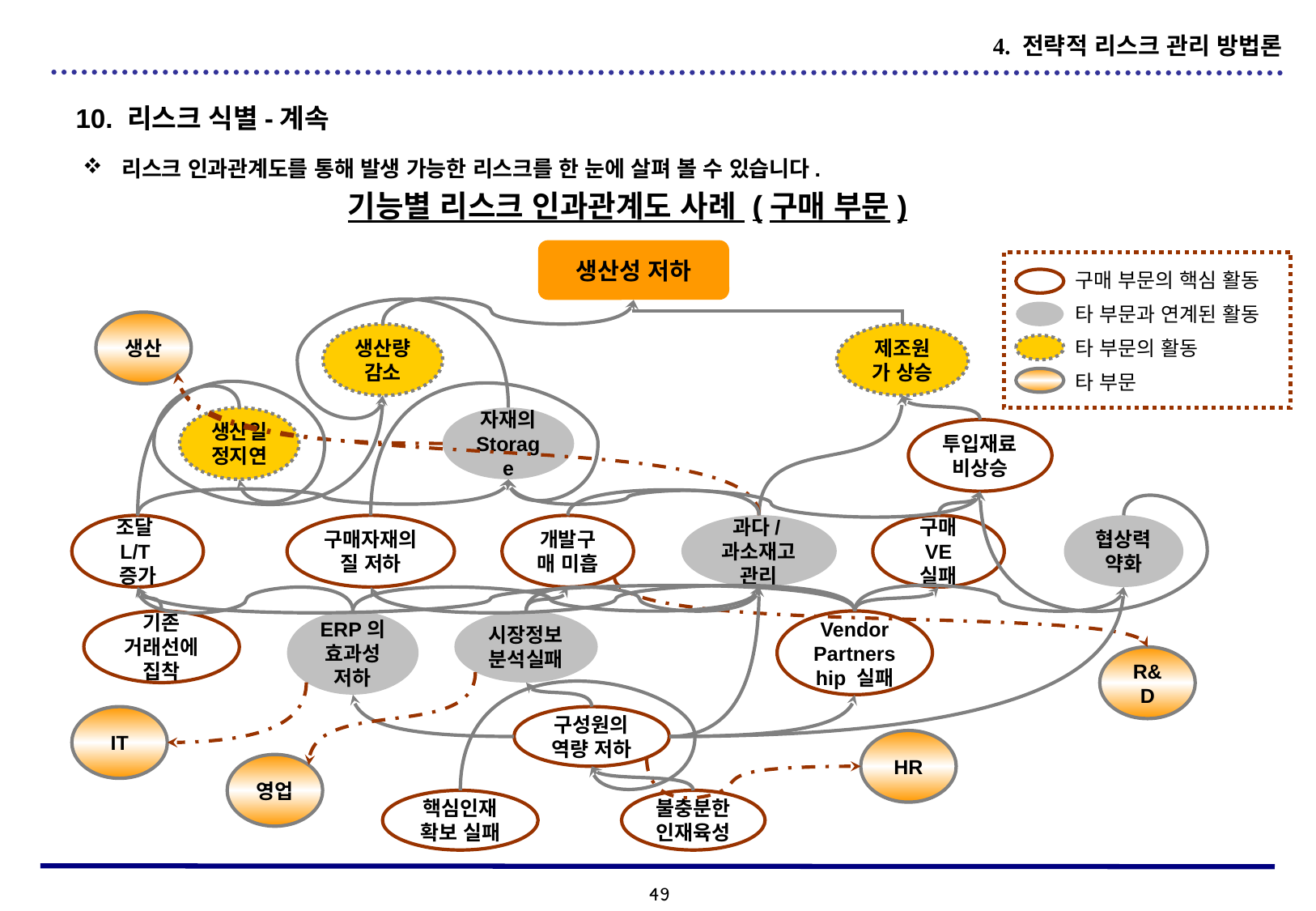

4. 전략적 리스크 관리 방법론
10. 리스크 식별-계속
 리스크 인과관계도를 통해 발생 가능한 리스크를 한 눈에 살펴 볼 수 있습니다.
기능별 리스크 인과관계도 사례 (구매 부문)
생산성 저하

구매 부문의 핵심 활동
타 부문과 연계된 활동
타 부문의 활동
타 부문

생산
생산량 감소
제조원가 상승

생산일정지연
자재의 Storage
투입재료비상승
과다/과소재고관리
조달L/T증가
구매자재의 질 저하
개발구매 미흡
구매 VE 실패
협상력 약화
기존 거래선에 집착
ERP의 효과성저하
시장정보 분석실패
Vendor Partnership 실패
R&D
IT
구성원의 역량 저하
HR
영업
핵심인재 확보 실패
불충분한 인재육성